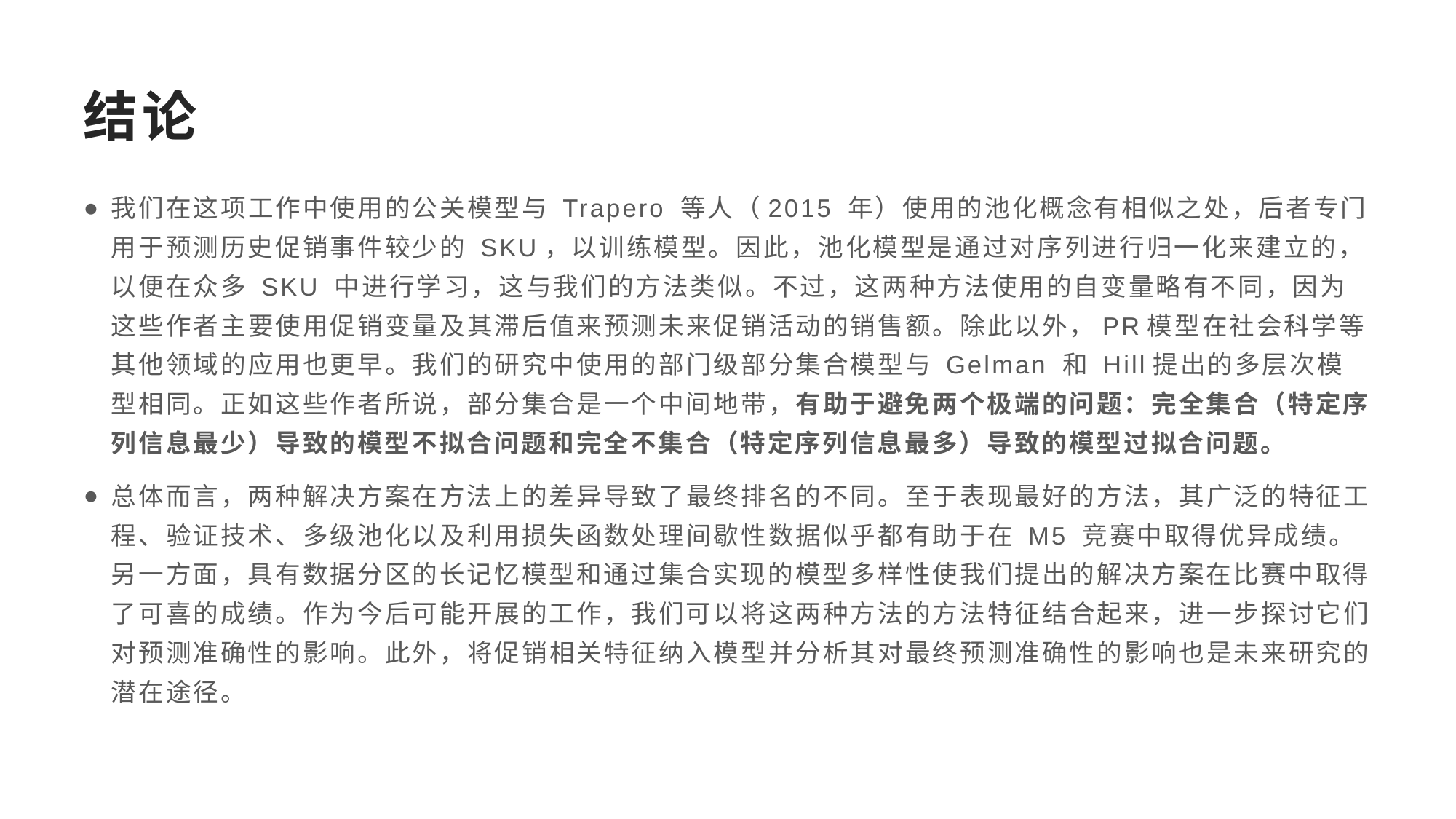

# 结论
我们在这项工作中使用的公关模型与 Trapero 等人（2015 年）使用的池化概念有相似之处，后者专门用于预测历史促销事件较少的 SKU，以训练模型。因此，池化模型是通过对序列进行归一化来建立的，以便在众多 SKU 中进行学习，这与我们的方法类似。不过，这两种方法使用的自变量略有不同，因为这些作者主要使用促销变量及其滞后值来预测未来促销活动的销售额。除此以外，PR模型在社会科学等其他领域的应用也更早。我们的研究中使用的部门级部分集合模型与 Gelman 和 Hill提出的多层次模型相同。正如这些作者所说，部分集合是一个中间地带，有助于避免两个极端的问题：完全集合（特定序列信息最少）导致的模型不拟合问题和完全不集合（特定序列信息最多）导致的模型过拟合问题。
总体而言，两种解决方案在方法上的差异导致了最终排名的不同。至于表现最好的方法，其广泛的特征工程、验证技术、多级池化以及利用损失函数处理间歇性数据似乎都有助于在 M5 竞赛中取得优异成绩。另一方面，具有数据分区的长记忆模型和通过集合实现的模型多样性使我们提出的解决方案在比赛中取得了可喜的成绩。作为今后可能开展的工作，我们可以将这两种方法的方法特征结合起来，进一步探讨它们对预测准确性的影响。此外，将促销相关特征纳入模型并分析其对最终预测准确性的影响也是未来研究的潜在途径。